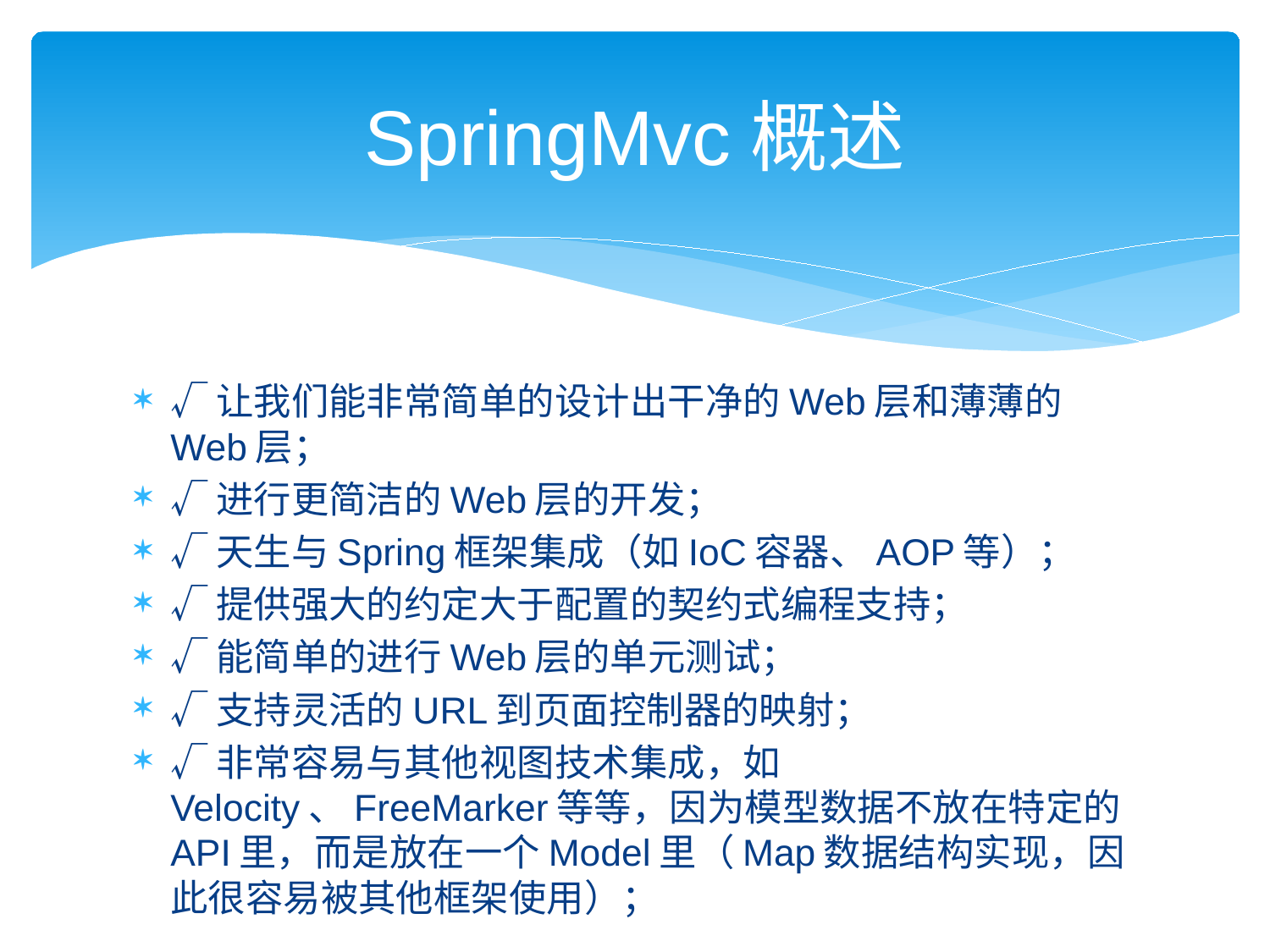

# SpringMvc概述
√让我们能非常简单的设计出干净的Web层和薄薄的Web层；
√进行更简洁的Web层的开发；
√天生与Spring框架集成（如IoC容器、AOP等）；
√提供强大的约定大于配置的契约式编程支持；
√能简单的进行Web层的单元测试；
√支持灵活的URL到页面控制器的映射；
√非常容易与其他视图技术集成，如Velocity、FreeMarker等等，因为模型数据不放在特定的API里，而是放在一个Model里（Map数据结构实现，因此很容易被其他框架使用）；